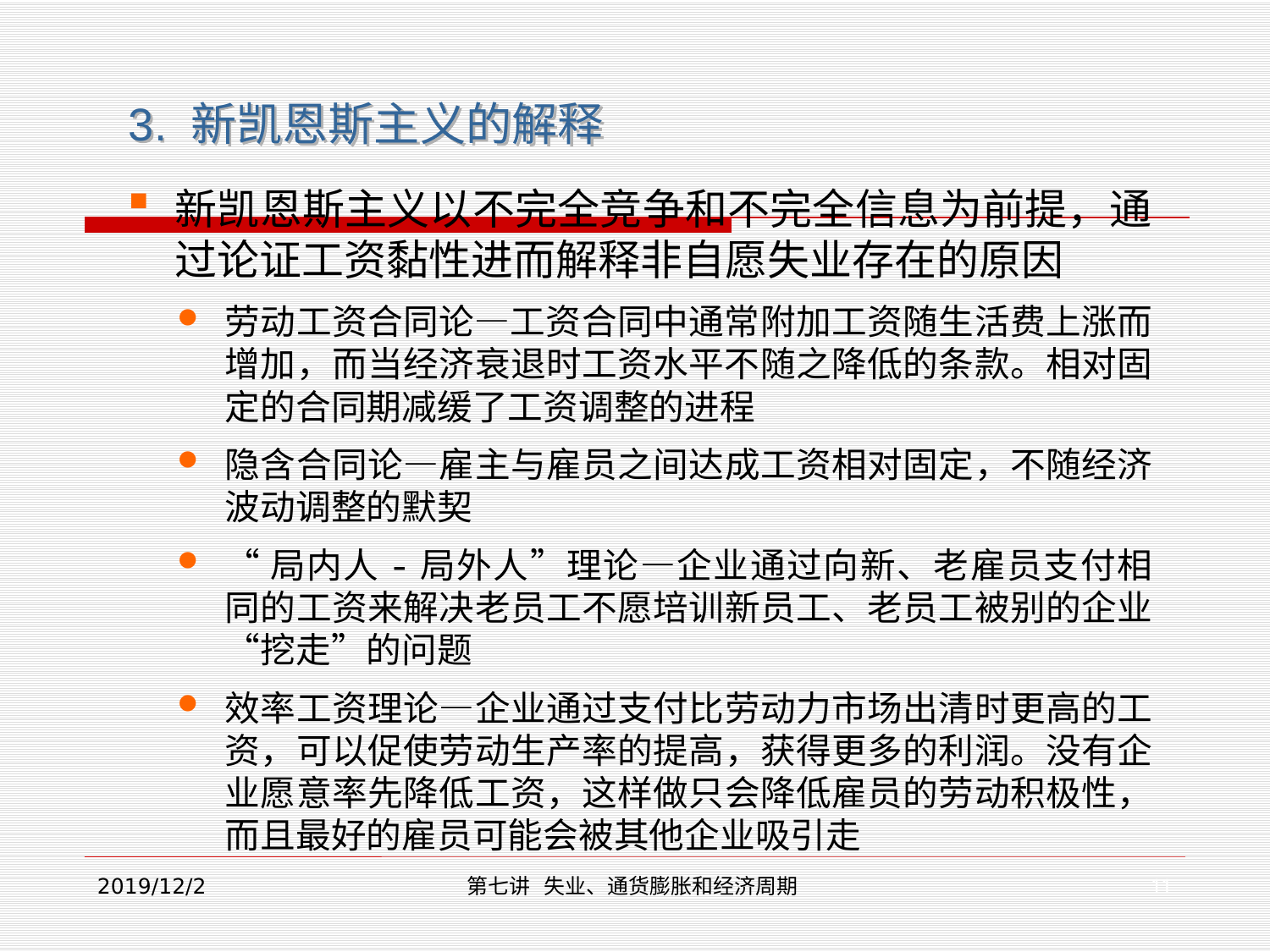

3. 新凯恩斯主义的解释
新凯恩斯主义以不完全竞争和不完全信息为前提，通过论证工资黏性进而解释非自愿失业存在的原因
劳动工资合同论—工资合同中通常附加工资随生活费上涨而增加，而当经济衰退时工资水平不随之降低的条款。相对固定的合同期减缓了工资调整的进程
隐含合同论—雇主与雇员之间达成工资相对固定，不随经济波动调整的默契
“局内人-局外人”理论—企业通过向新、老雇员支付相同的工资来解决老员工不愿培训新员工、老员工被别的企业“挖走”的问题
效率工资理论—企业通过支付比劳动力市场出清时更高的工资，可以促使劳动生产率的提高，获得更多的利润。没有企业愿意率先降低工资，这样做只会降低雇员的劳动积极性，而且最好的雇员可能会被其他企业吸引走
11
2019/12/2
第七讲   失业、通货膨胀和经济周期